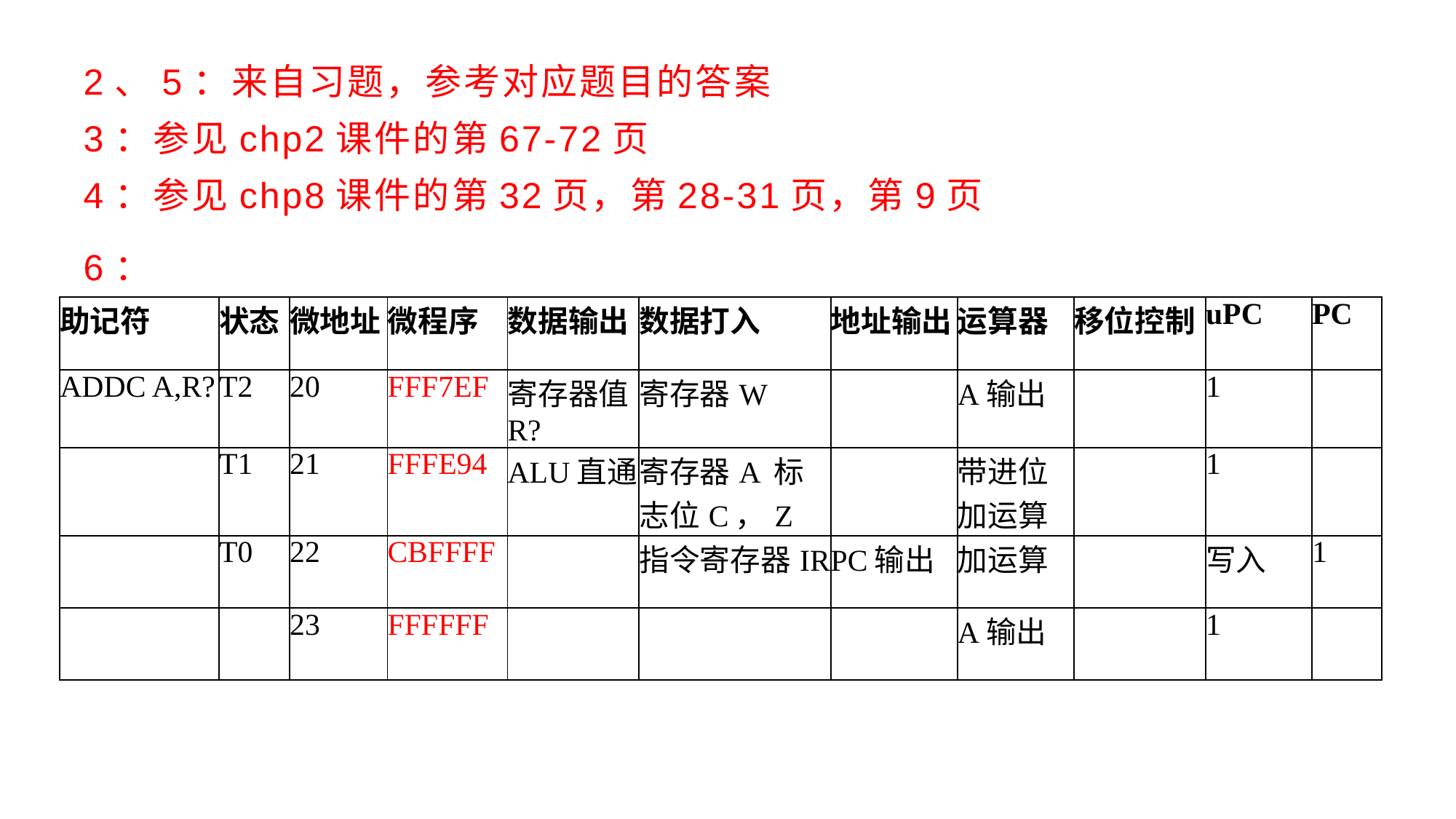

2、5：来自习题，参考对应题目的答案
3：参见chp2课件的第67-72页
4：参见chp8课件的第32页，第28-31页，第9页
6：
| 助记符 | 状态 | 微地址 | 微程序 | 数据输出 | 数据打入 | 地址输出 | 运算器 | 移位控制 | uPC | PC |
| --- | --- | --- | --- | --- | --- | --- | --- | --- | --- | --- |
| ADDC A,R? | T2 | 20 | FFF7EF | 寄存器值R? | 寄存器W |  | A输出 |  | 1 |  |
|  | T1 | 21 | FFFE94 | ALU直通 | 寄存器A 标志位C，Z |  | 带进位加运算 |  | 1 |  |
|  | T0 | 22 | CBFFFF |  | 指令寄存器IR | PC输出 | 加运算 |  | 写入 | 1 |
|  |  | 23 | FFFFFF |  |  |  | A输出 |  | 1 |  |